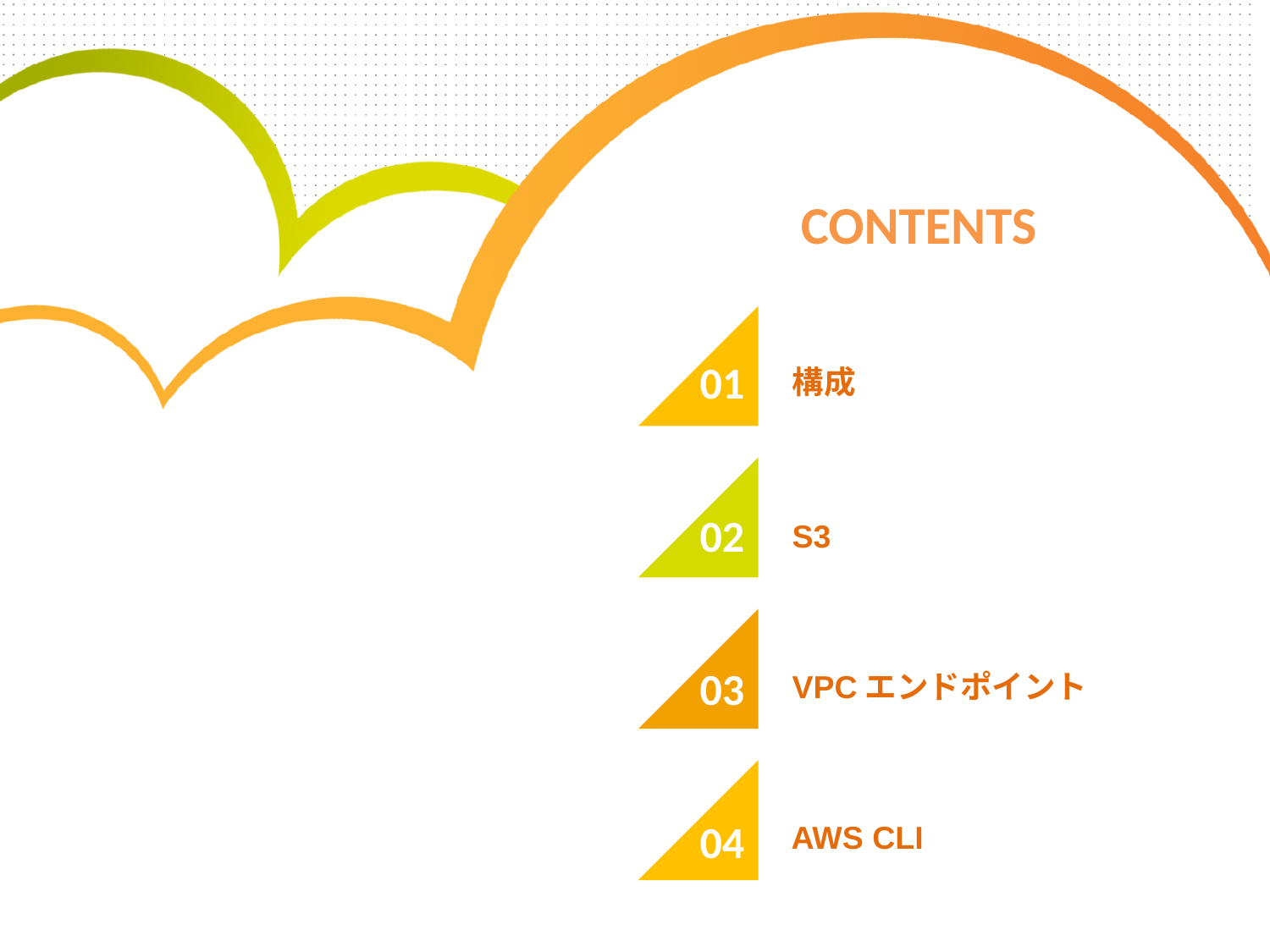

CONTENTS

01
構成

02
S3

03
VPCエンドポイント

04
AWS CLI